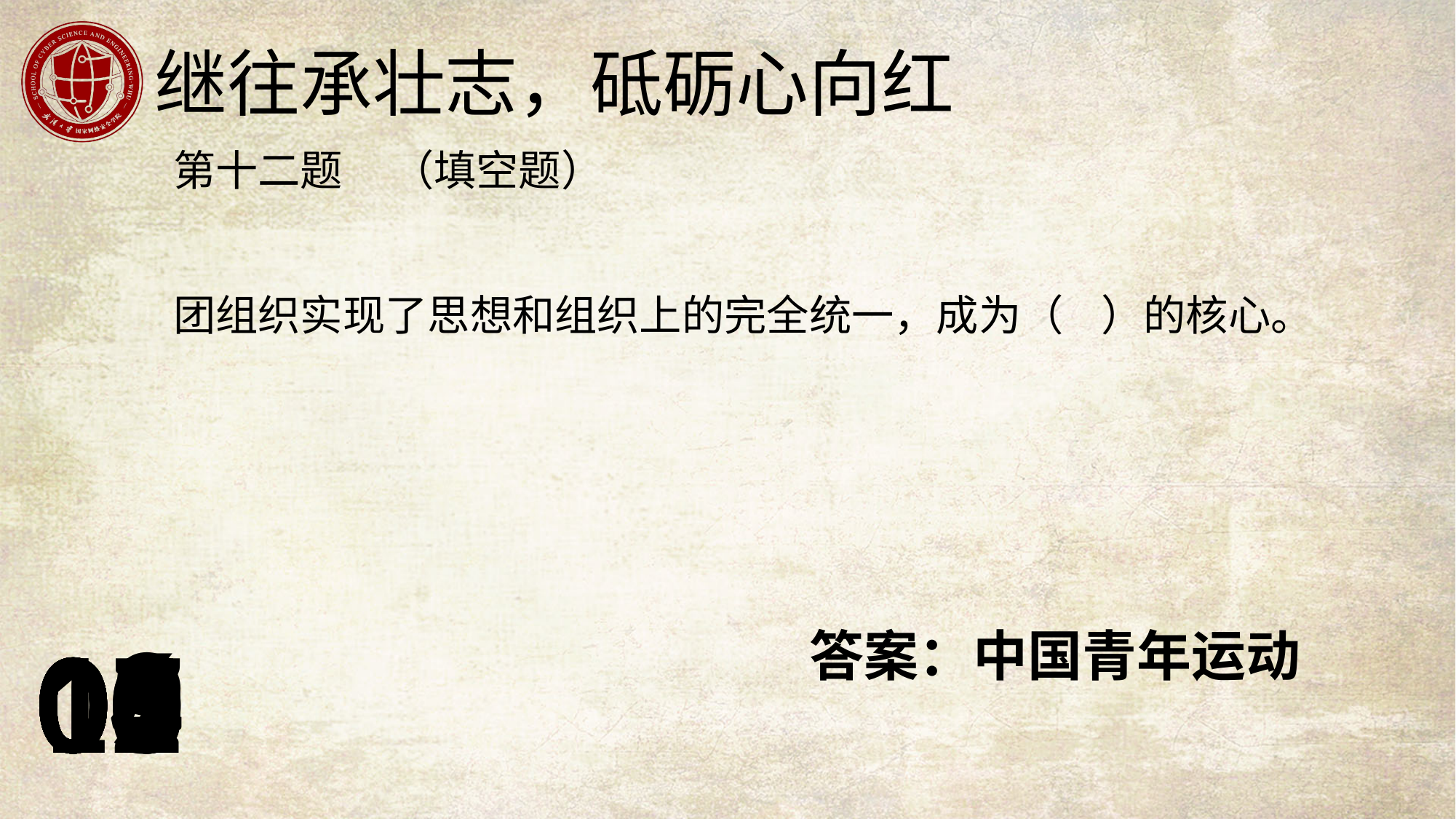

第十二题	（填空题）
团组织实现了思想和组织上的完全统一，成为（    ）的核心。
答案：中国青年运动